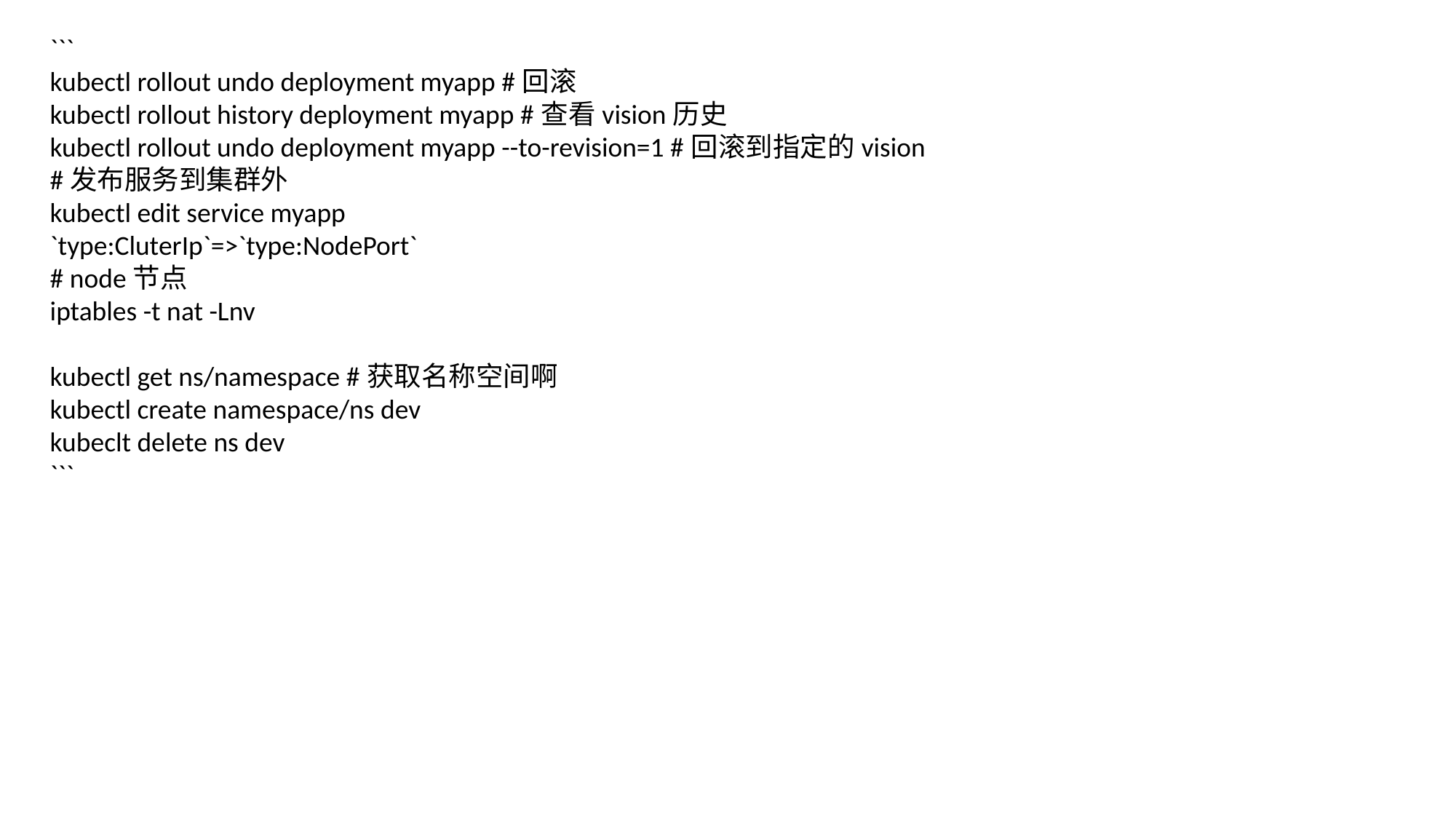

```
kubectl rollout undo deployment myapp #回滚
kubectl rollout history deployment myapp #查看vision历史
kubectl rollout undo deployment myapp --to-revision=1 #回滚到指定的vision
#发布服务到集群外
kubectl edit service myapp
`type:CluterIp`=>`type:NodePort`
# node节点
iptables -t nat -Lnv

kubectl get ns/namespace #获取名称空间啊
kubectl create namespace/ns dev
kubeclt delete ns dev
```